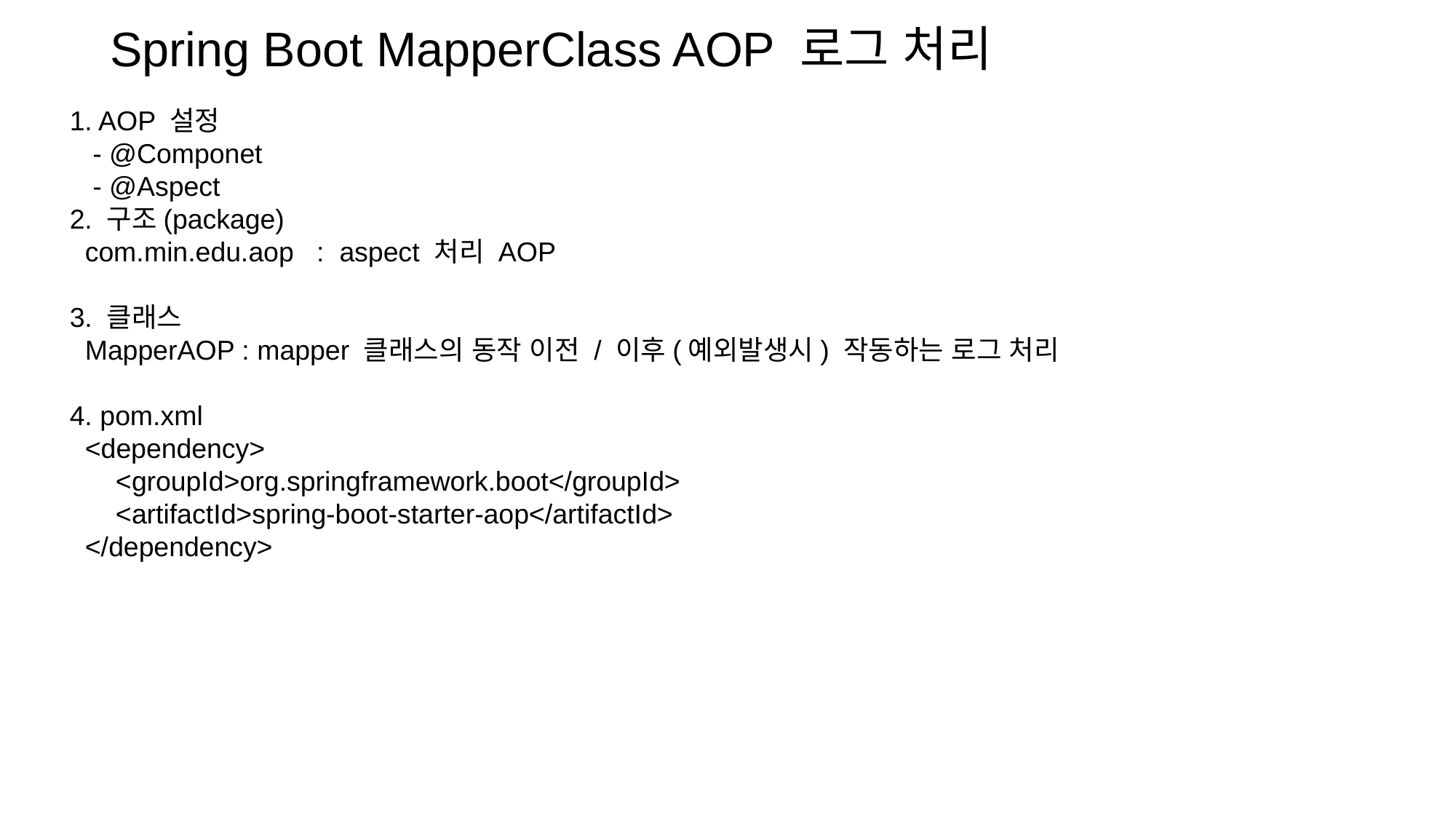

Spring Boot MapperClass AOP 로그 처리
1. AOP 설정
   - @Componet
   - @Aspect
2. 구조(package)
  com.min.edu.aop   :  aspect 처리 AOP

3. 클래스
  MapperAOP : mapper 클래스의 동작 이전 / 이후(예외발생시) 작동하는 로그 처리

4. pom.xml
  <dependency>
      <groupId>org.springframework.boot</groupId>
      <artifactId>spring-boot-starter-aop</artifactId>
  </dependency>